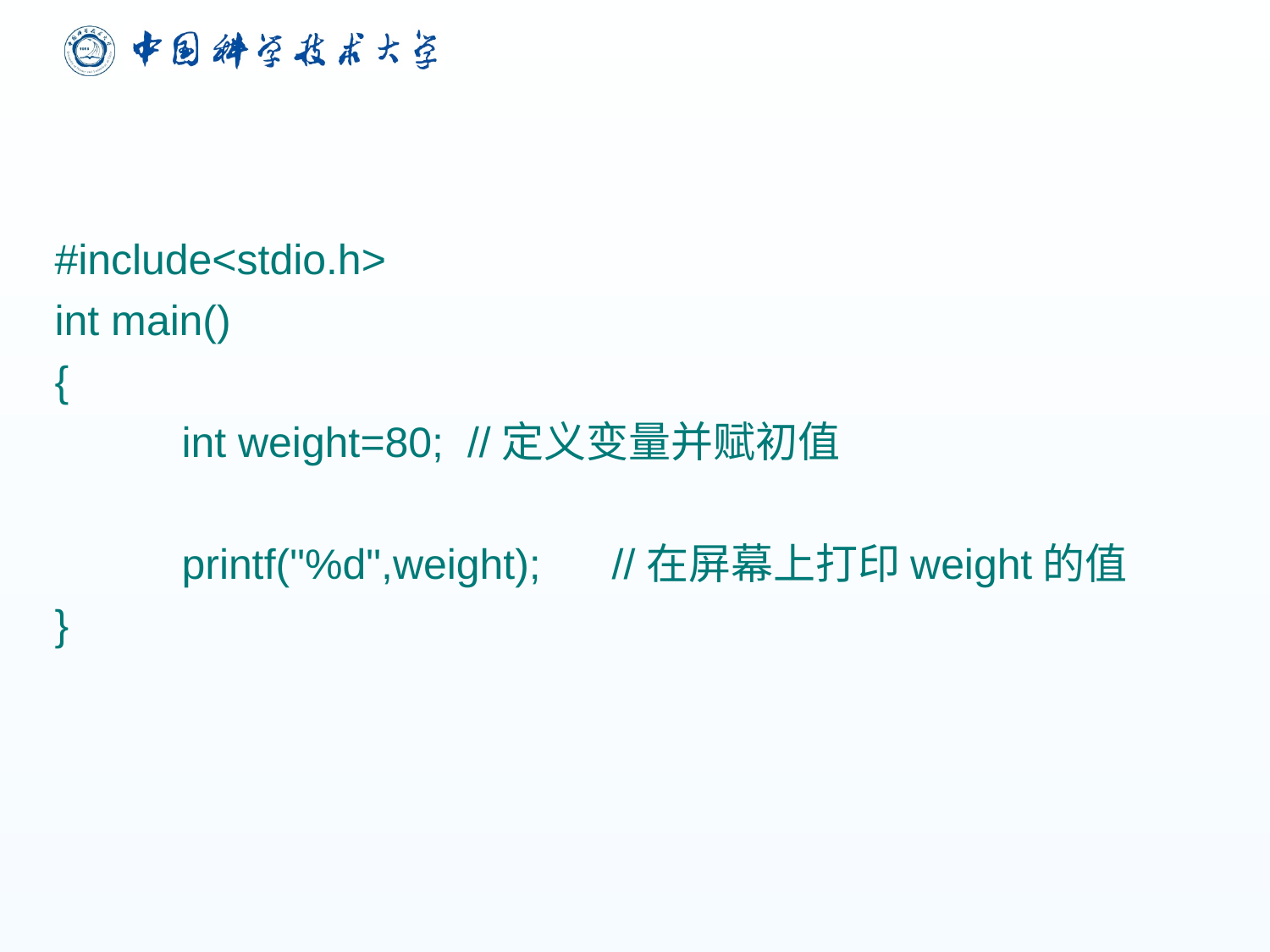

#
#include<stdio.h>
int main()
{
	int weight=80;  //定义变量并赋初值

	printf("%d",weight);      //在屏幕上打印weight的值
}